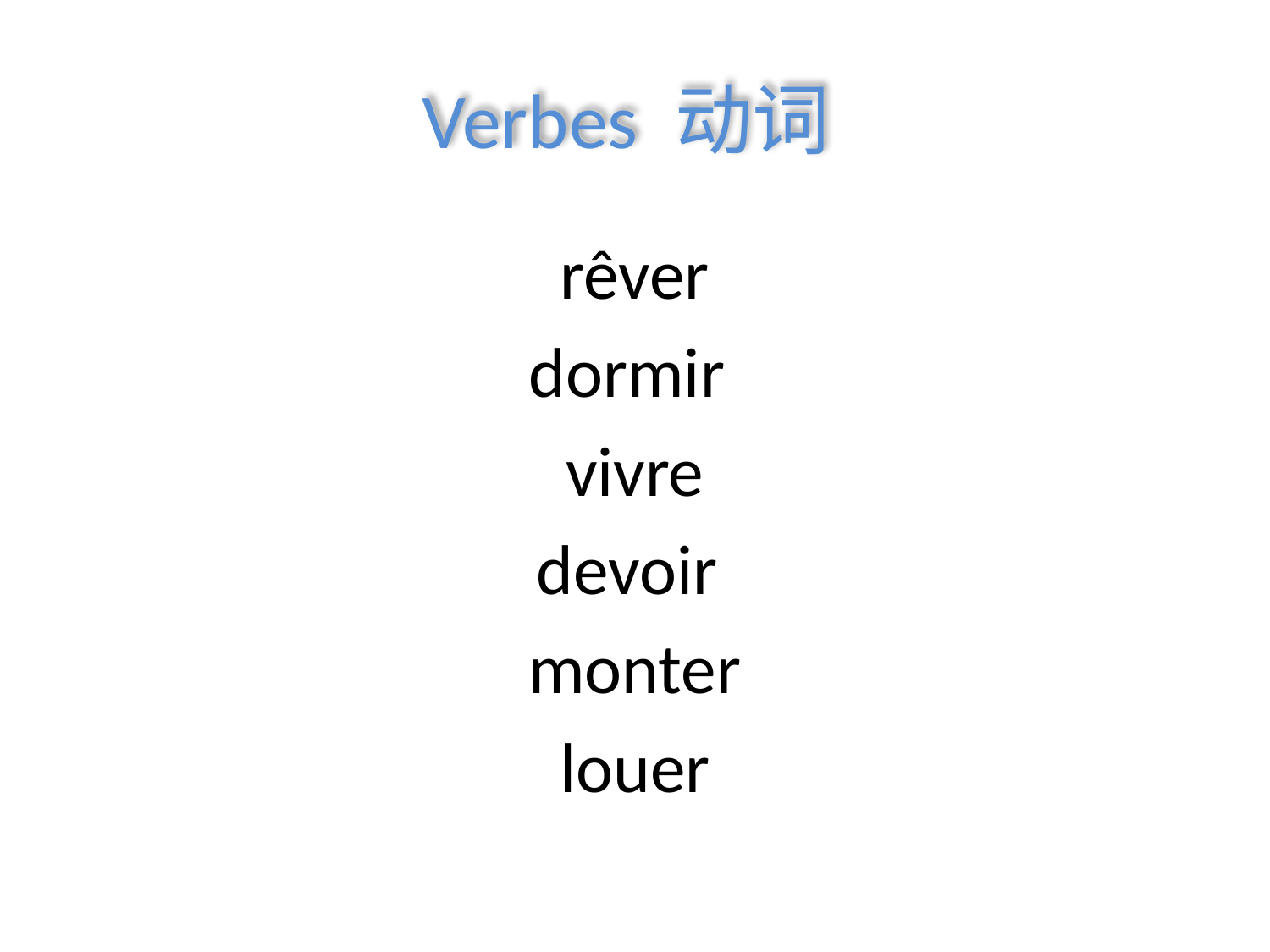

# Verbes 动词
rêver
dormir
vivre
devoir
monter
louer